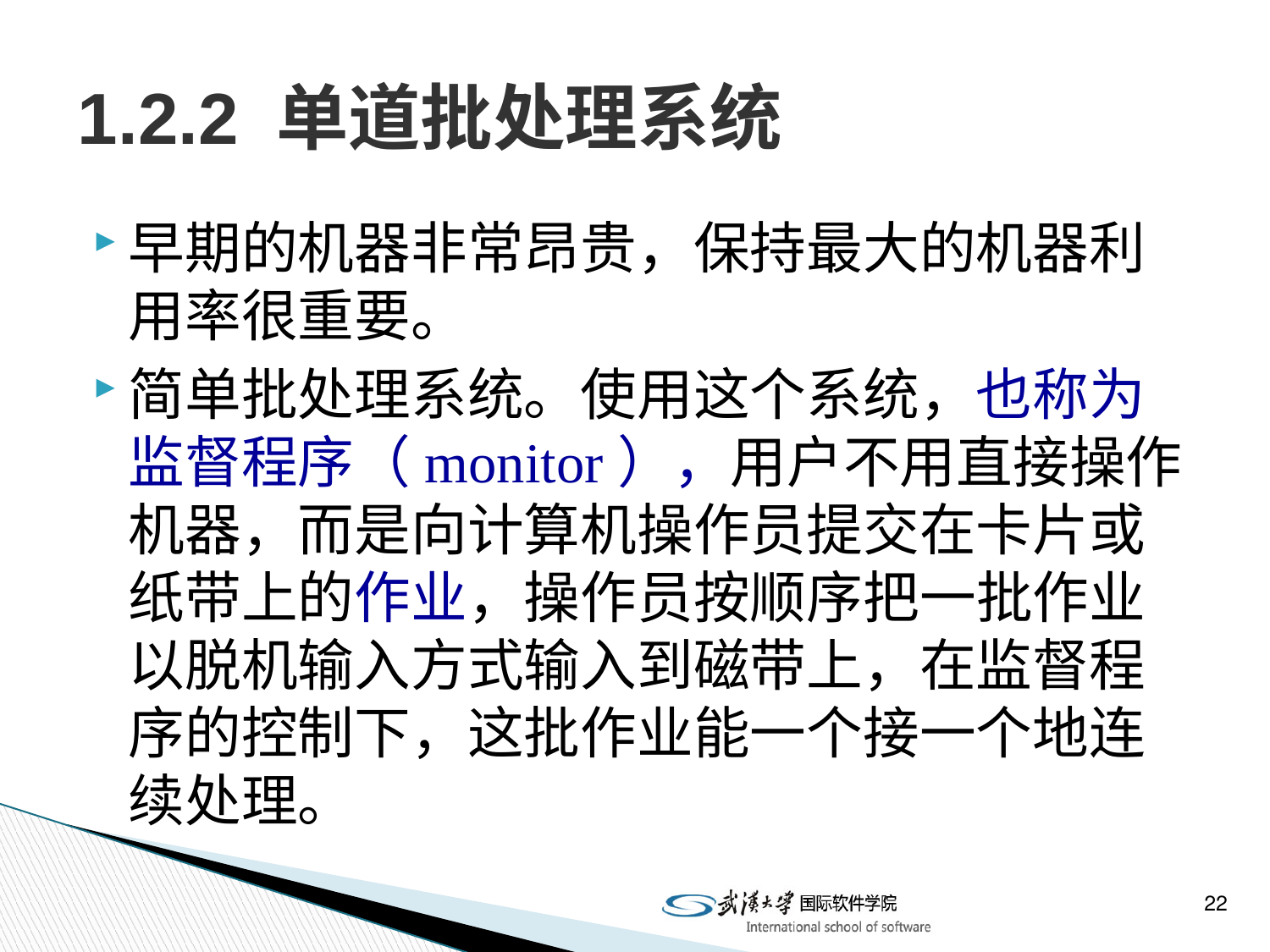

# 1.2.2 单道批处理系统
早期的机器非常昂贵，保持最大的机器利用率很重要。
简单批处理系统。使用这个系统，也称为监督程序（monitor），用户不用直接操作机器，而是向计算机操作员提交在卡片或纸带上的作业，操作员按顺序把一批作业以脱机输入方式输入到磁带上，在监督程序的控制下，这批作业能一个接一个地连续处理。